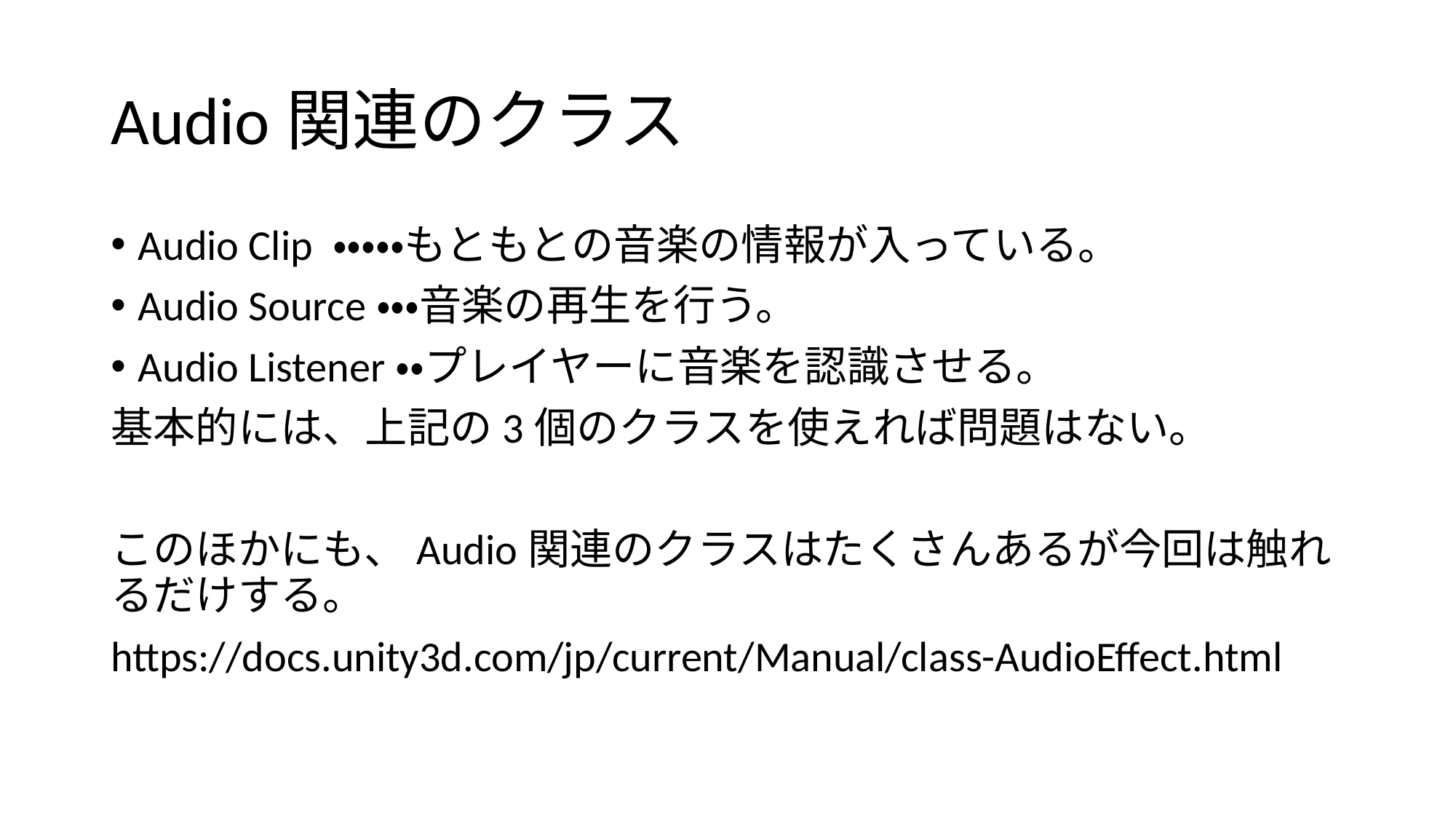

# Audio関連のクラス
Audio Clip ・・・・・もともとの音楽の情報が入っている。
Audio Source・・・音楽の再生を行う。
Audio Listener・・プレイヤーに音楽を認識させる。
基本的には、上記の3個のクラスを使えれば問題はない。

このほかにも、Audio関連のクラスはたくさんあるが今回は触れるだけする。
https://docs.unity3d.com/jp/current/Manual/class-AudioEffect.html